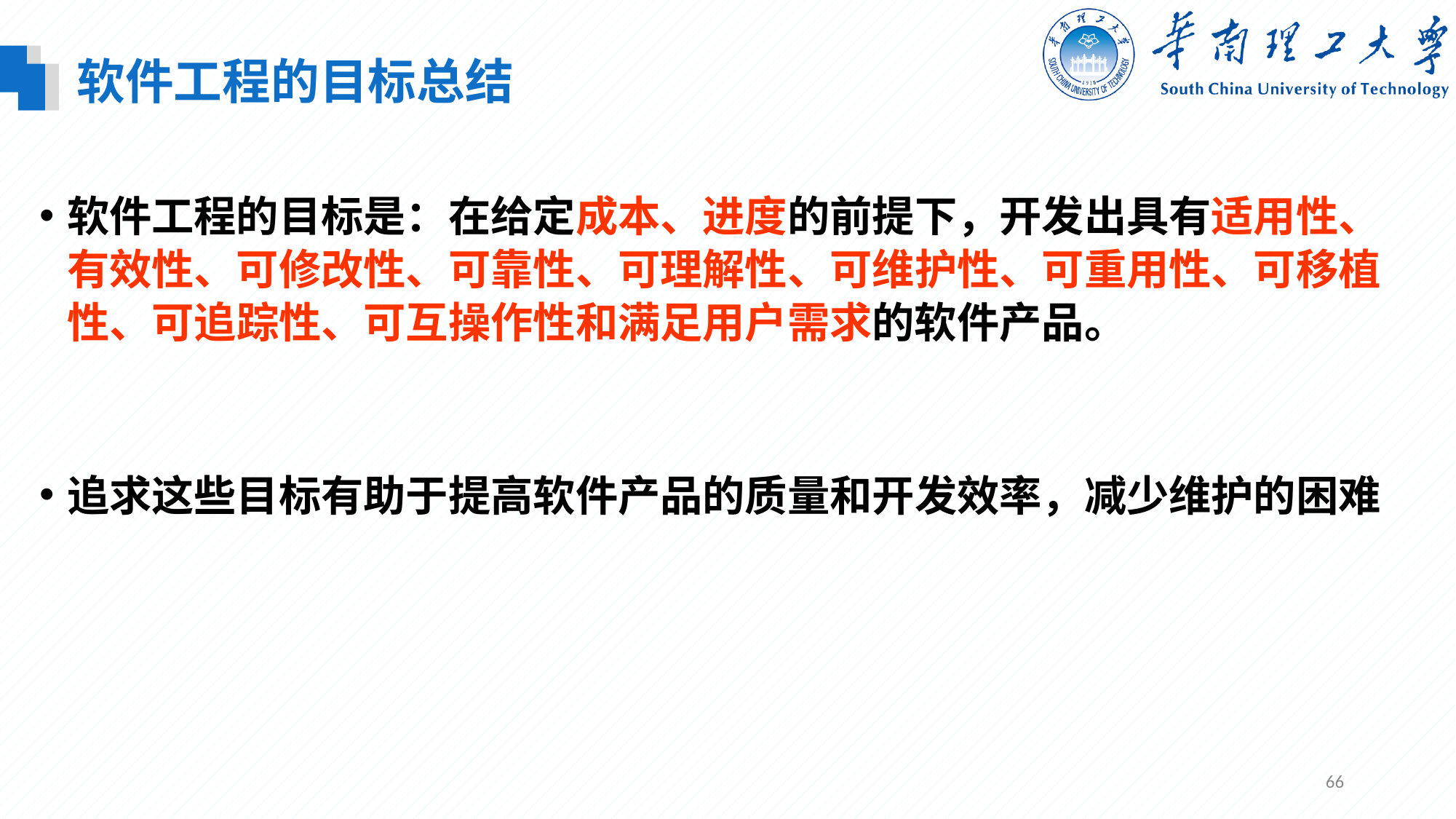

软件工程的目标总结
软件工程的目标是：在给定成本、进度的前提下，开发出具有适用性、有效性、可修改性、可靠性、可理解性、可维护性、可重用性、可移植性、可追踪性、可互操作性和满足用户需求的软件产品。

追求这些目标有助于提高软件产品的质量和开发效率，减少维护的困难
66